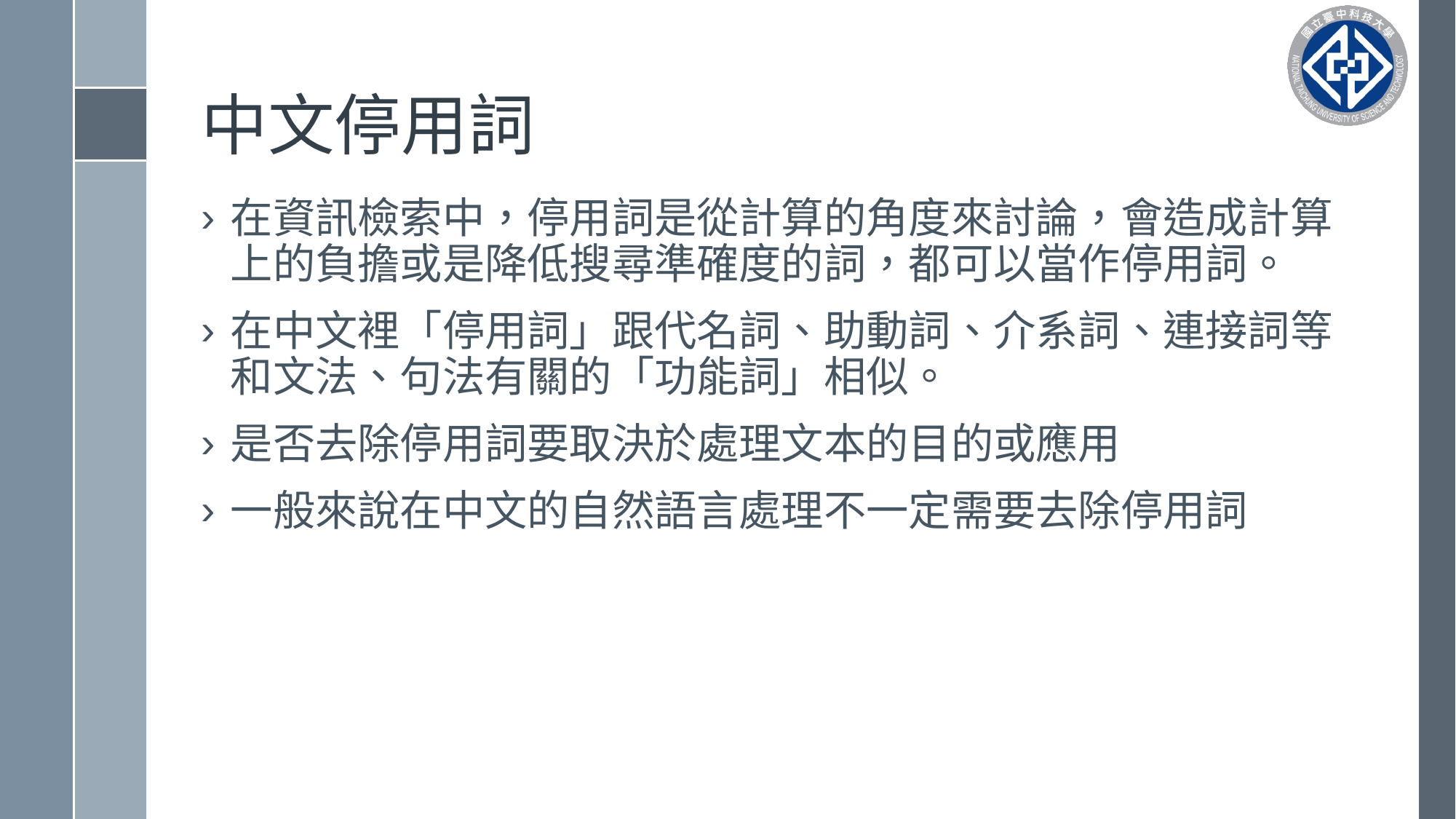

# 中文停用詞
在資訊檢索中，停用詞是從計算的角度來討論，會造成計算上的負擔或是降低搜尋準確度的詞，都可以當作停用詞。
在中文裡「停用詞」跟代名詞、助動詞、介系詞、連接詞等和文法、句法有關的「功能詞」相似。
是否去除停用詞要取決於處理文本的目的或應用
一般來說在中文的自然語言處理不一定需要去除停用詞